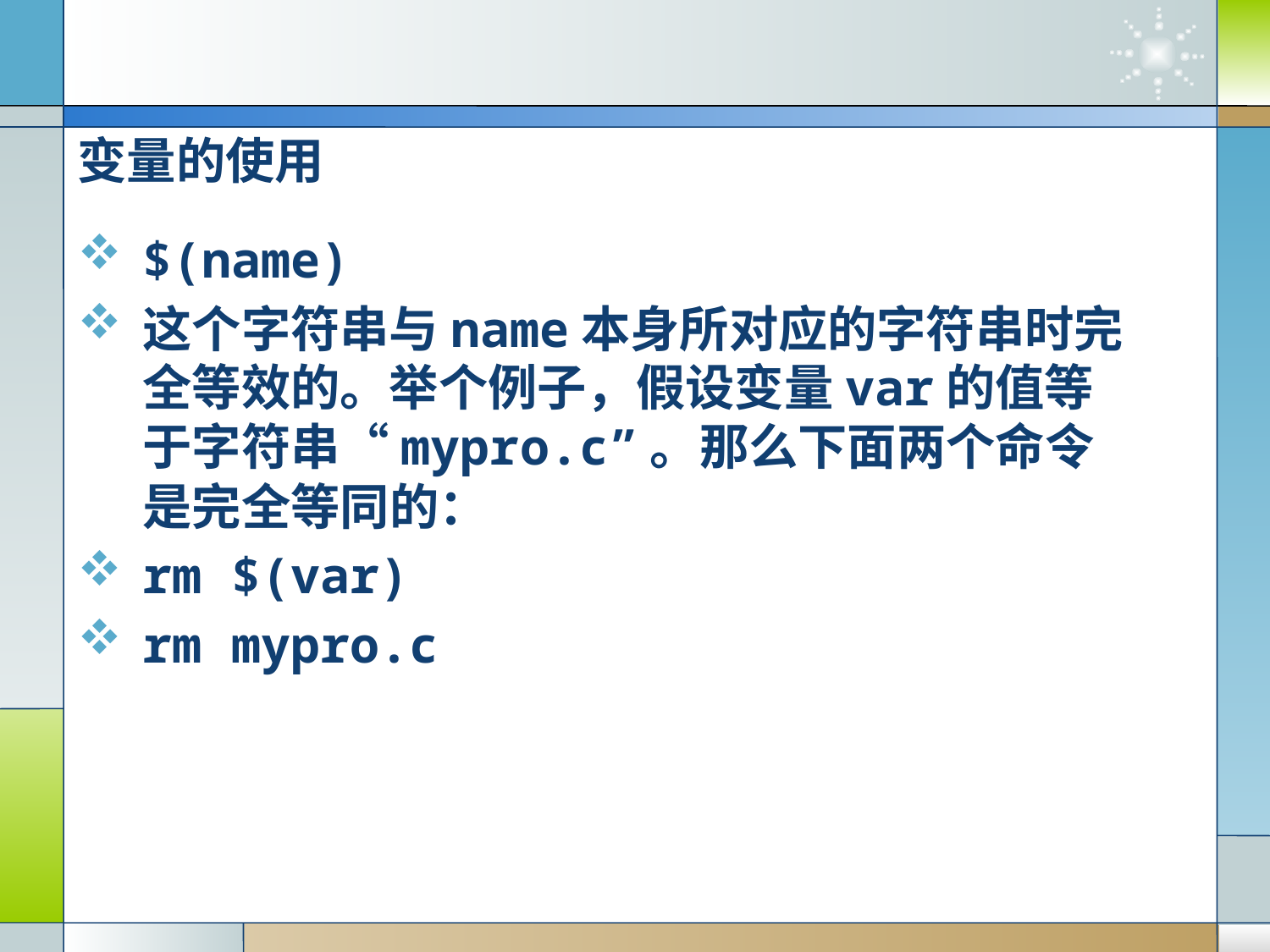

变量的使用
$(name)
这个字符串与name本身所对应的字符串时完全等效的。举个例子，假设变量var的值等于字符串“mypro.c”。那么下面两个命令是完全等同的：
rm $(var)
rm mypro.c

85